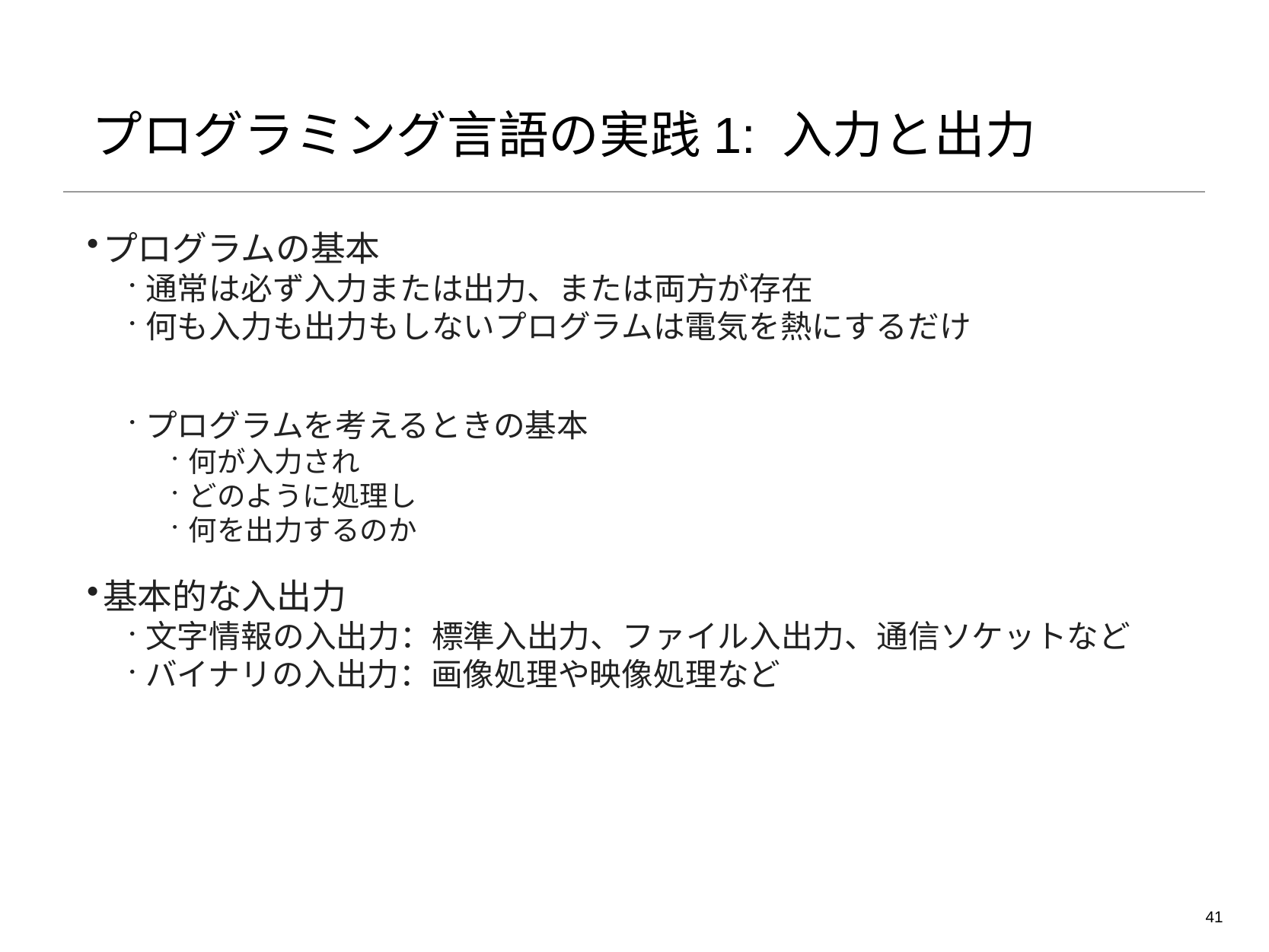

# プログラミング言語の実践1: 入力と出力
プログラムの基本
通常は必ず入力または出力、または両方が存在
何も入力も出力もしないプログラムは電気を熱にするだけ

プログラムを考えるときの基本
何が入力され
どのように処理し
何を出力するのか
基本的な入出力
文字情報の入出力：標準入出力、ファイル入出力、通信ソケットなど
バイナリの入出力：画像処理や映像処理など
41